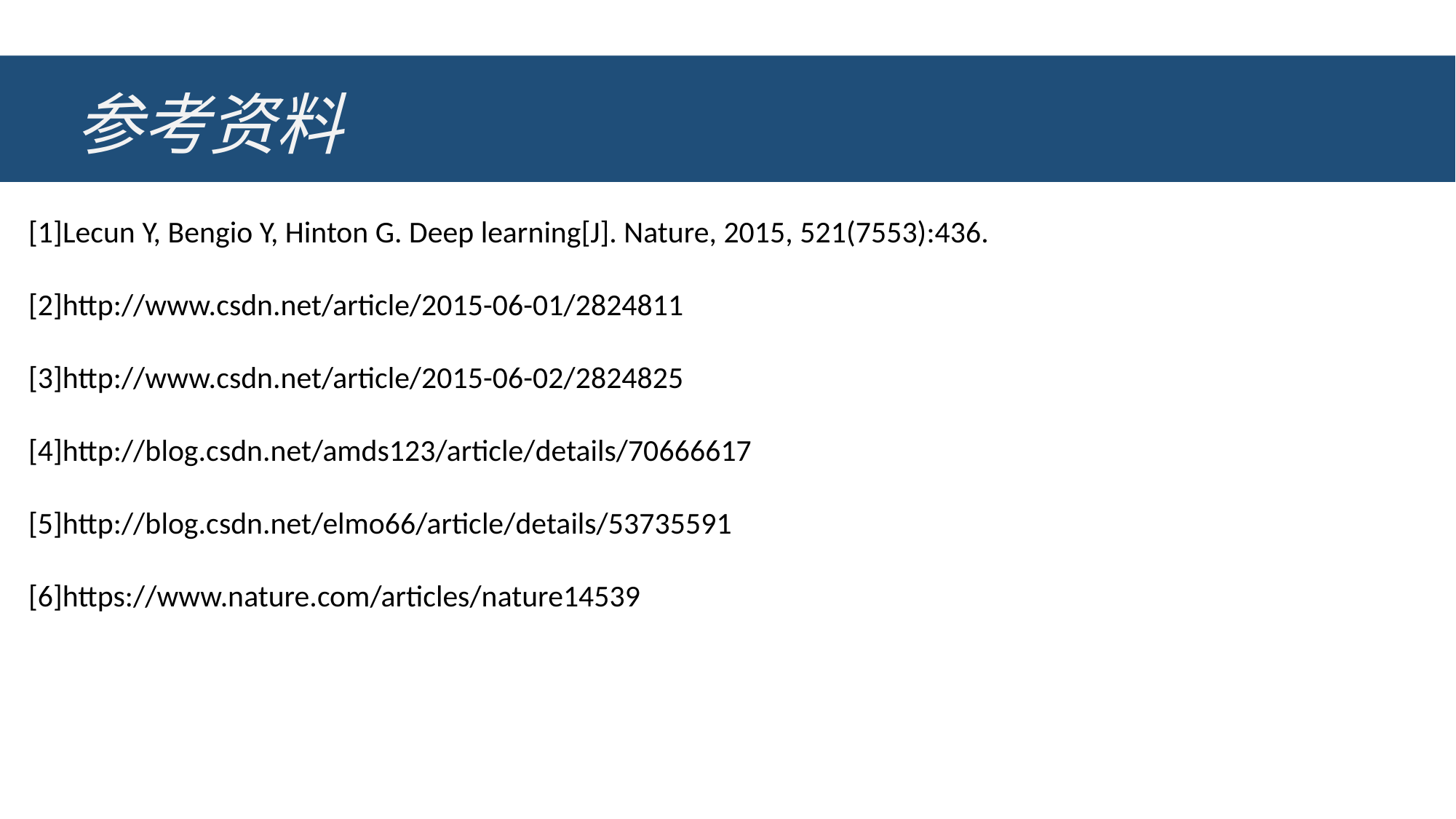

# 参考资料

[1]Lecun Y, Bengio Y, Hinton G. Deep learning[J]. Nature, 2015, 521(7553):436.

[2]http://www.csdn.net/article/2015-06-01/2824811

[3]http://www.csdn.net/article/2015-06-02/2824825

[4]http://blog.csdn.net/amds123/article/details/70666617

[5]http://blog.csdn.net/elmo66/article/details/53735591

[6]https://www.nature.com/articles/nature14539